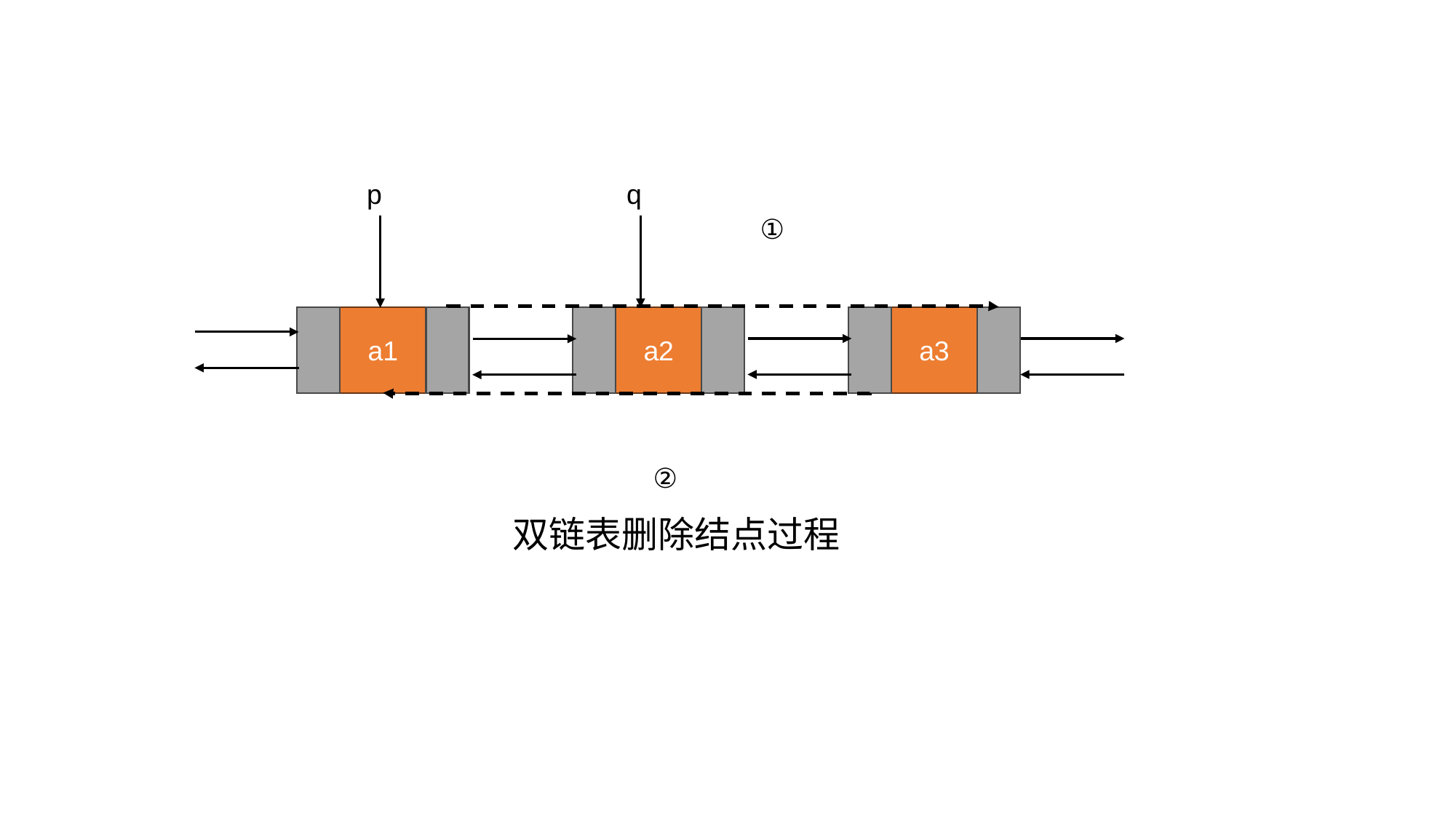

p
q
①

a1

a2

a3

②
双链表删除结点过程